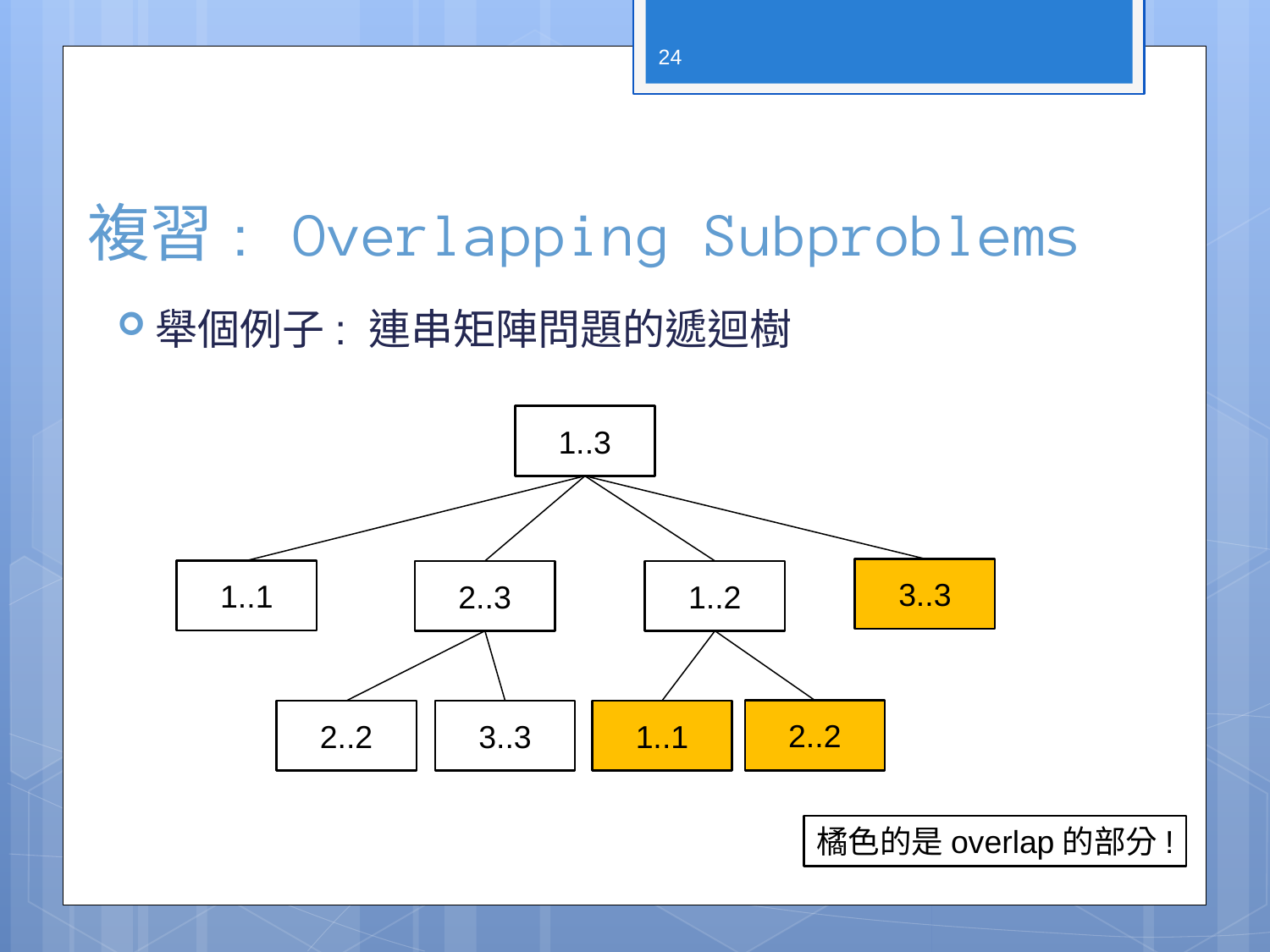

24
# 複習: Overlapping Subproblems
舉個例子: 連串矩陣問題的遞迴樹
1..3
3..3
1..1
2..3
1..2
2..2
2..2
3..3
1..1
橘色的是overlap的部分!